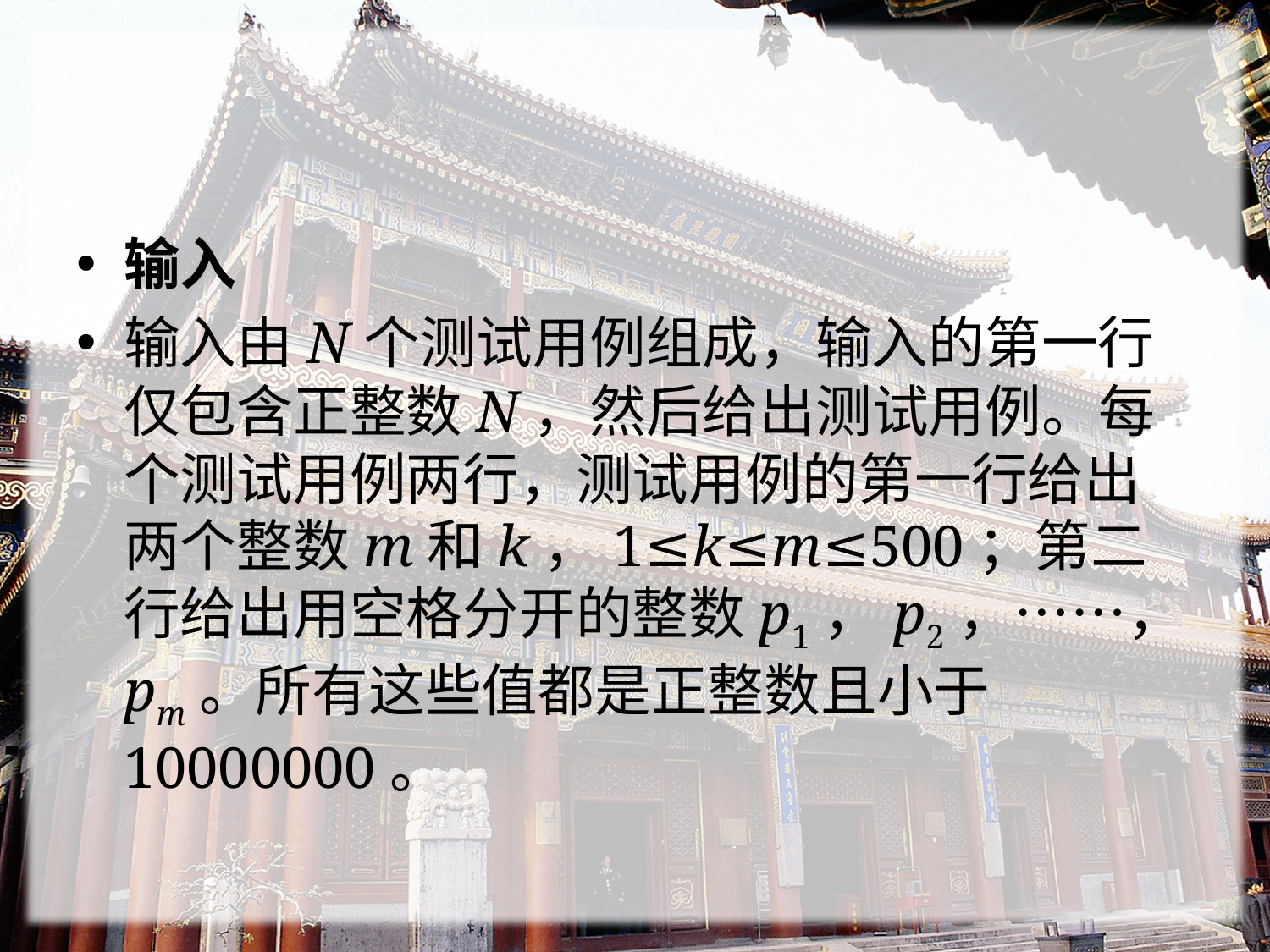

#
输入
输入由N个测试用例组成，输入的第一行仅包含正整数N，然后给出测试用例。每个测试用例两行，测试用例的第一行给出两个整数m和k，1≤k≤m≤500；第二行给出用空格分开的整数p1，p2，……，pm。所有这些值都是正整数且小于10000000。